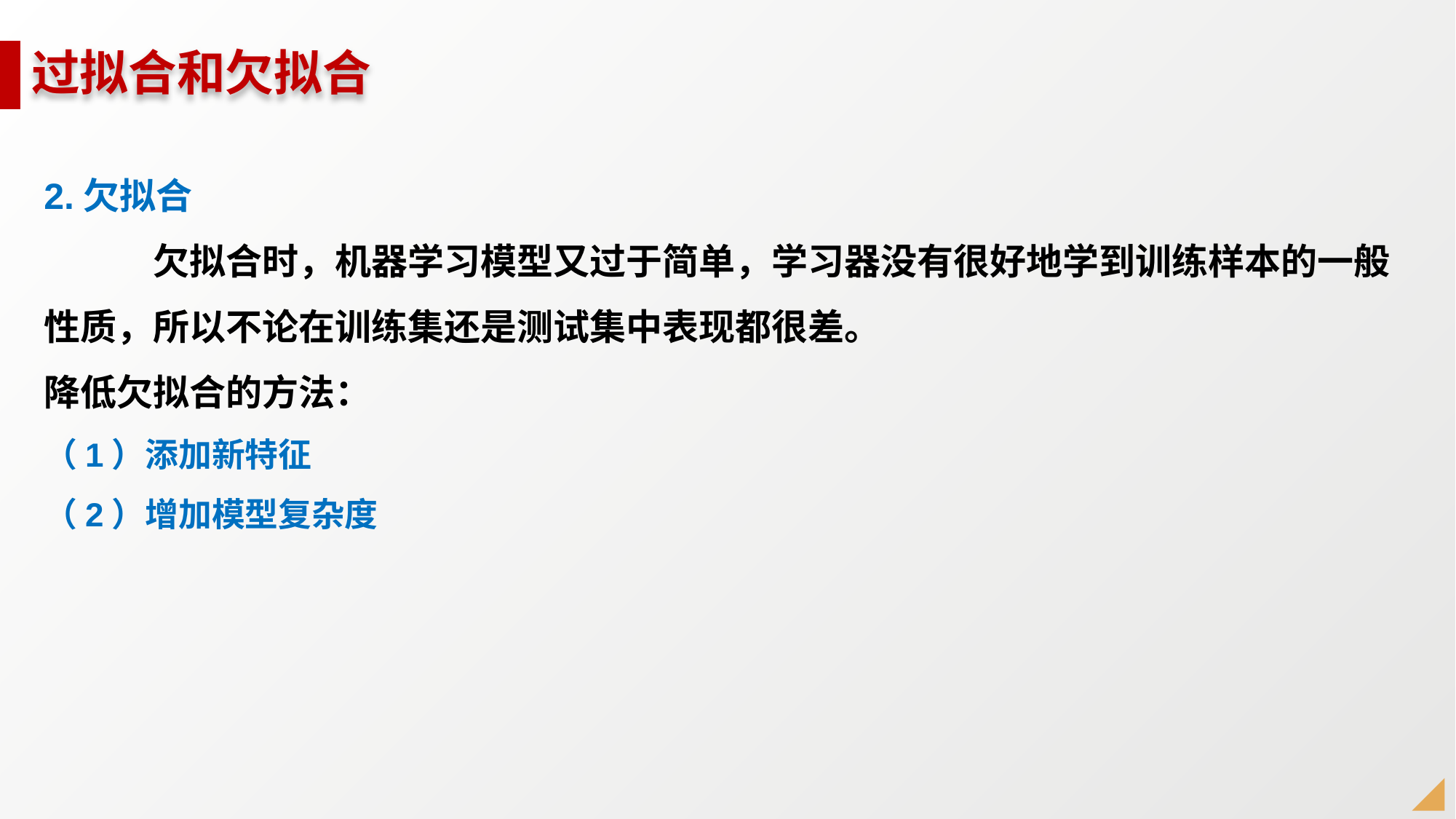

# 过拟合和欠拟合
2.欠拟合
	欠拟合时，机器学习模型又过于简单，学习器没有很好地学到训练样本的一般性质，所以不论在训练集还是测试集中表现都很差。
降低欠拟合的方法：
（1）添加新特征
（2）增加模型复杂度